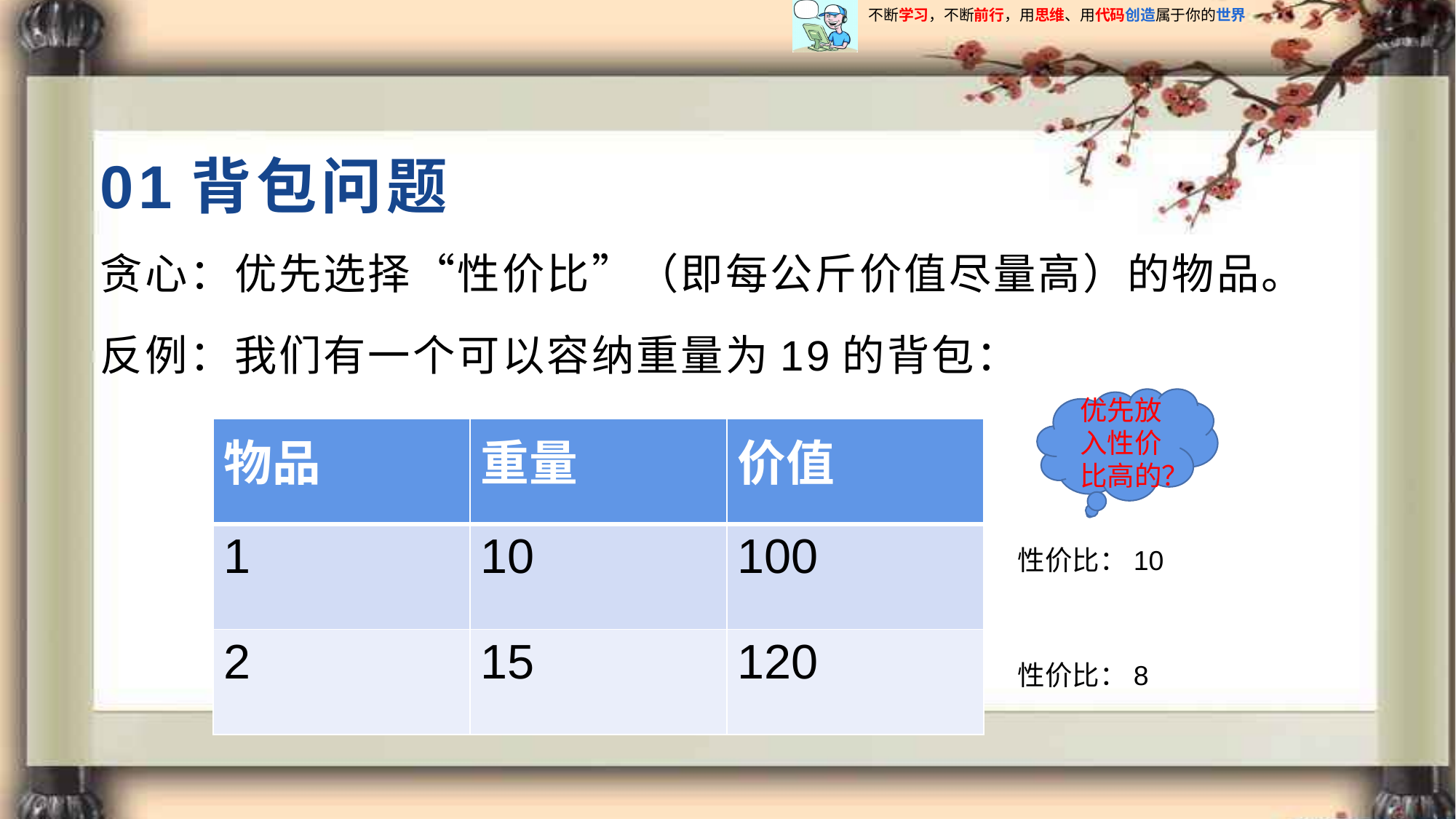

# 01背包问题
贪心：优先选择“性价比”（即每公斤价值尽量高）的物品。
反例：我们有一个可以容纳重量为19的背包：

优先放入性价比高的？
| 物品 | 重量 | 价值 |
| --- | --- | --- |
| 1 | 10 | 100 |
| 2 | 15 | 120 |
性价比：10
性价比：8